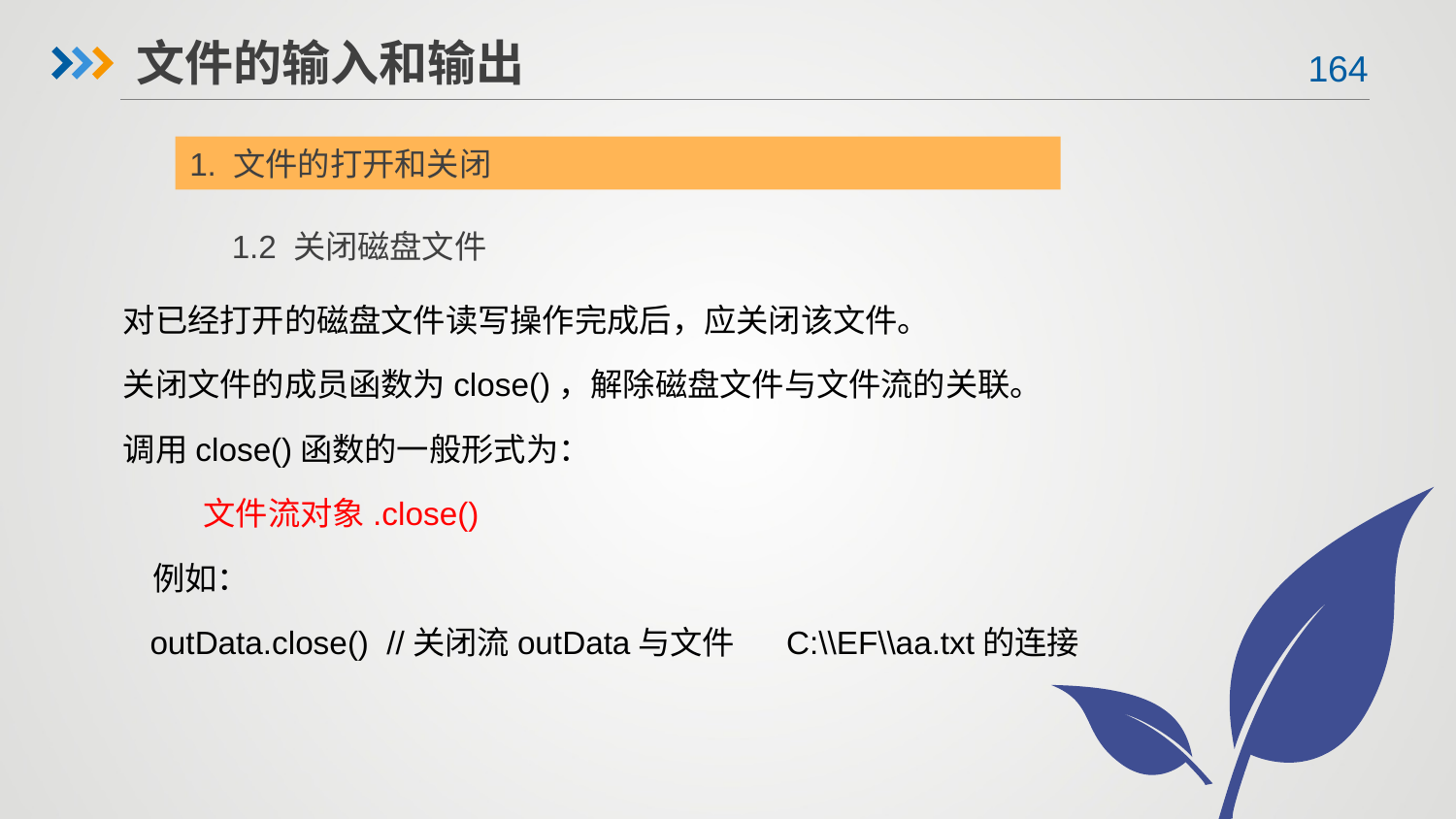

文件的输入和输出
1. 文件的打开和关闭
1.2 关闭磁盘文件
对已经打开的磁盘文件读写操作完成后，应关闭该文件。
关闭文件的成员函数为close()，解除磁盘文件与文件流的关联。
调用close()函数的一般形式为：
          文件流对象.close()
   例如：
   outData.close()  //关闭流outData与文件      C:\\EF\\aa.txt的连接